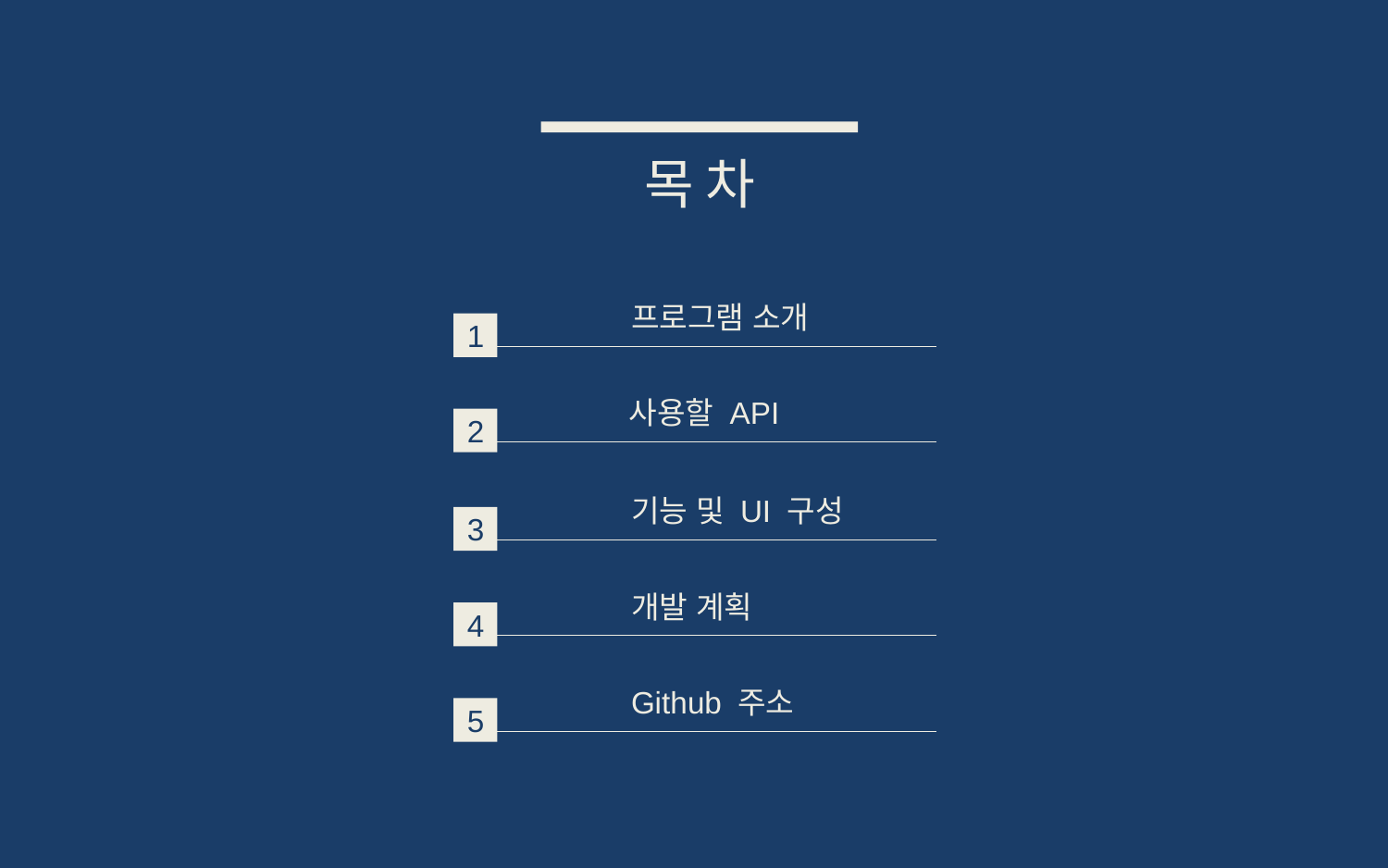

목차
프로그램 소개
1
사용할 API
2
기능 및 UI 구성
3
개발 계획
4
Github 주소
5